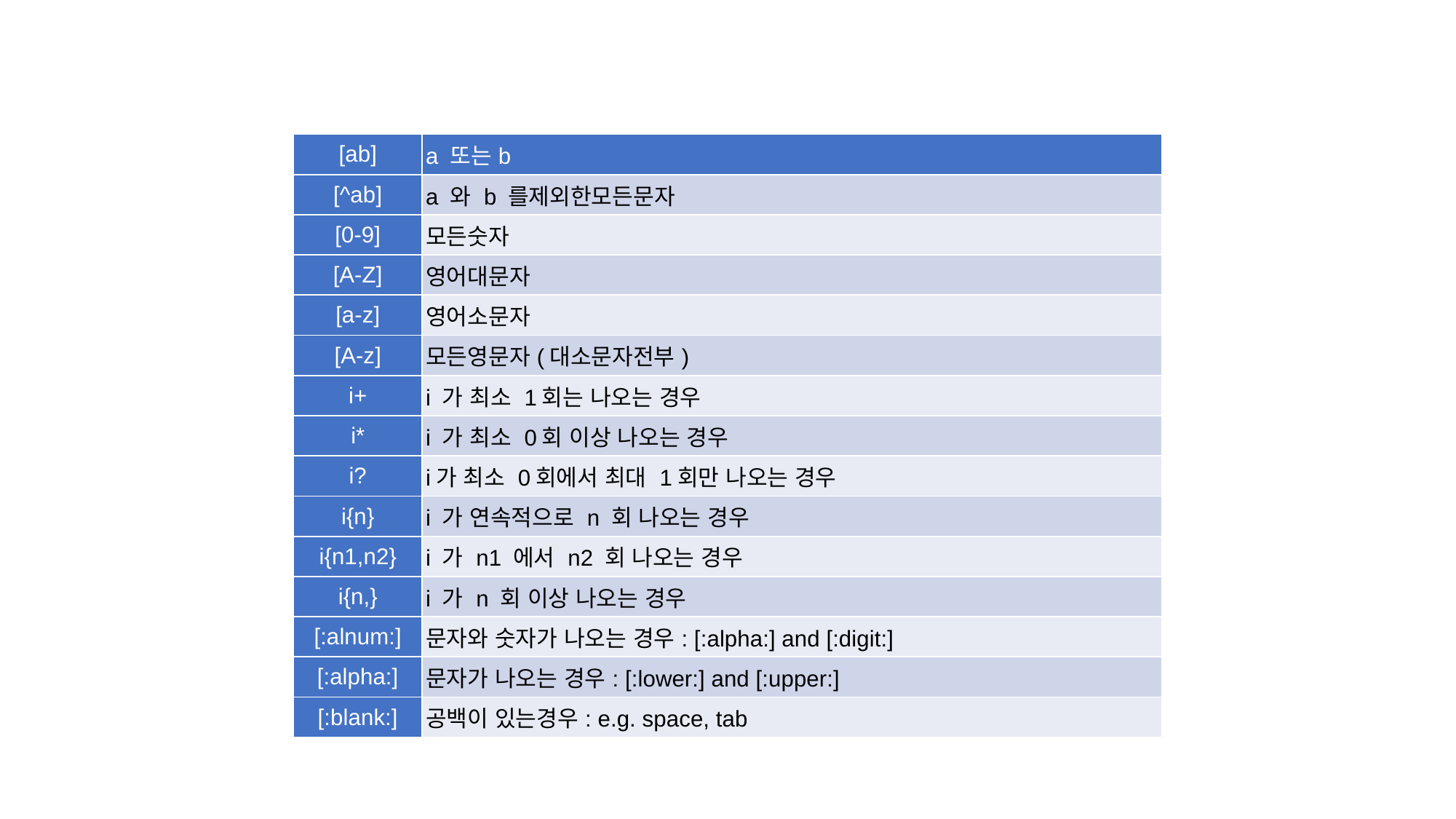

| [ab] | a 또는b |
| --- | --- |
| [^ab] | a 와 b 를제외한모든문자 |
| [0-9] | 모든숫자 |
| [A-Z] | 영어대문자 |
| [a-z] | 영어소문자 |
| [A-z] | 모든영문자(대소문자전부) |
| i+ | i 가 최소 1회는 나오는 경우 |
| i\* | i 가 최소 0회 이상 나오는 경우 |
| i? | i가 최소 0회에서 최대 1회만 나오는 경우 |
| i{n} | i 가 연속적으로 n 회 나오는 경우 |
| i{n1,n2} | i 가 n1 에서 n2 회 나오는 경우 |
| i{n,} | i 가 n 회 이상 나오는 경우 |
| [:alnum:] | 문자와 숫자가 나오는 경우: [:alpha:] and [:digit:] |
| [:alpha:] | 문자가 나오는 경우: [:lower:] and [:upper:] |
| [:blank:] | 공백이 있는경우: e.g. space, tab |